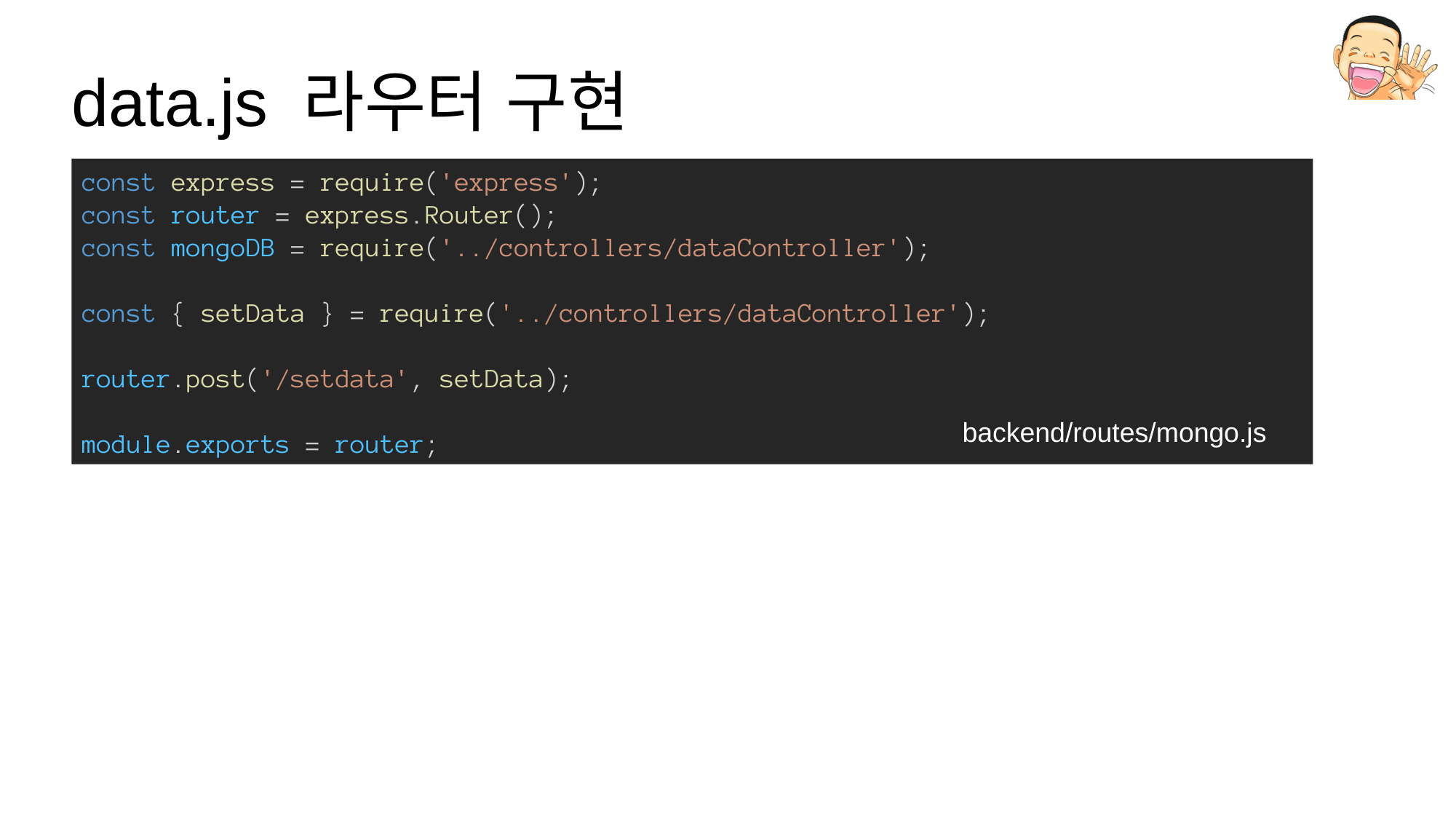

# data.js 라우터 구현
const express = require('express');
const router = express.Router();
const mongoDB = require('../controllers/dataController');
const { setData } = require('../controllers/dataController');
router.post('/setdata', setData);
module.exports = router;
backend/routes/mongo.js